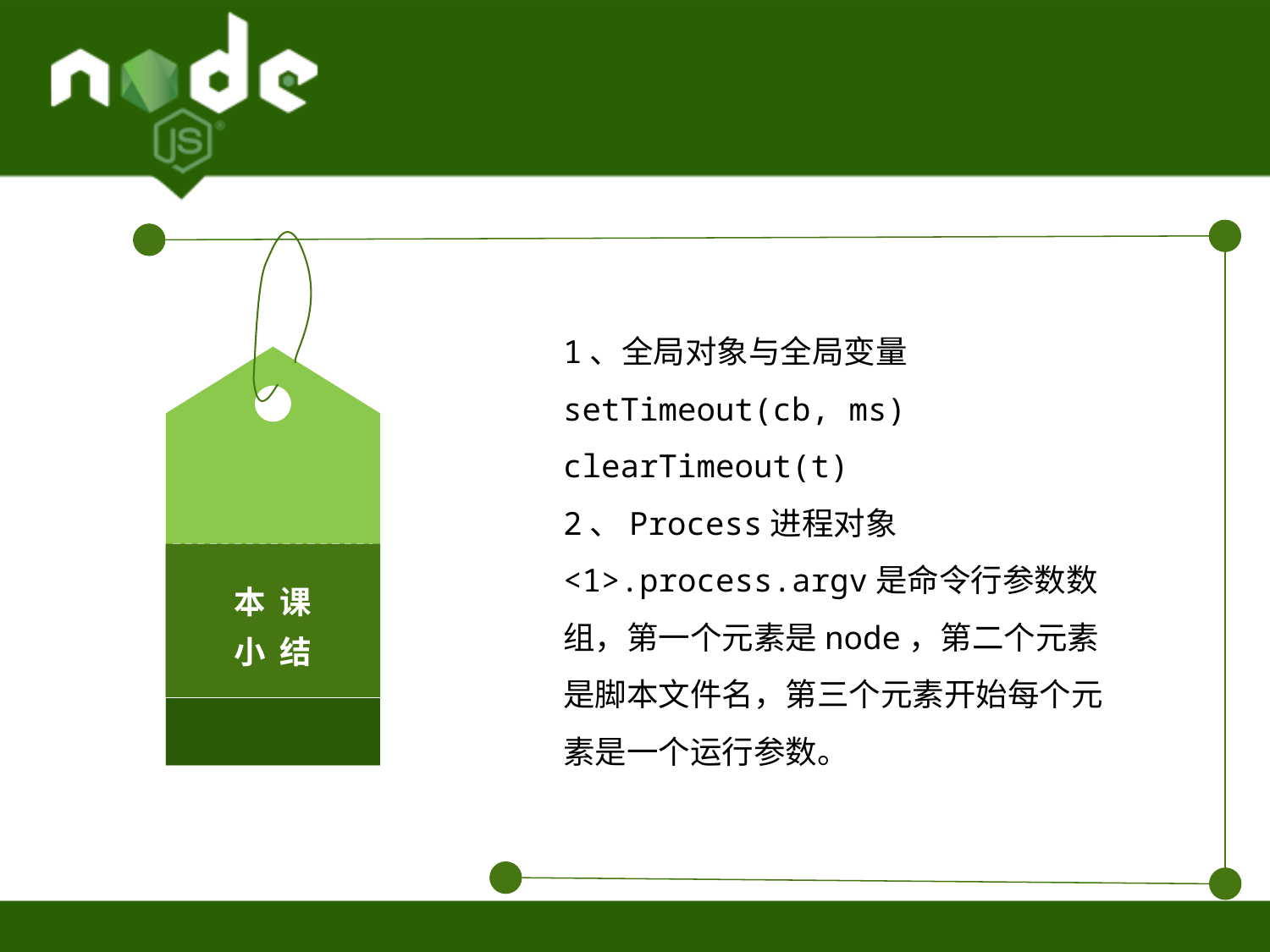

本  课
小  结

1、全局对象与全局变量
setTimeout(cb, ms)
clearTimeout(t)
2、Process进程对象
<1>.process.argv是命令行参数数组，第一个元素是node，第二个元素是脚本文件名，第三个元素开始每个元素是一个运行参数。